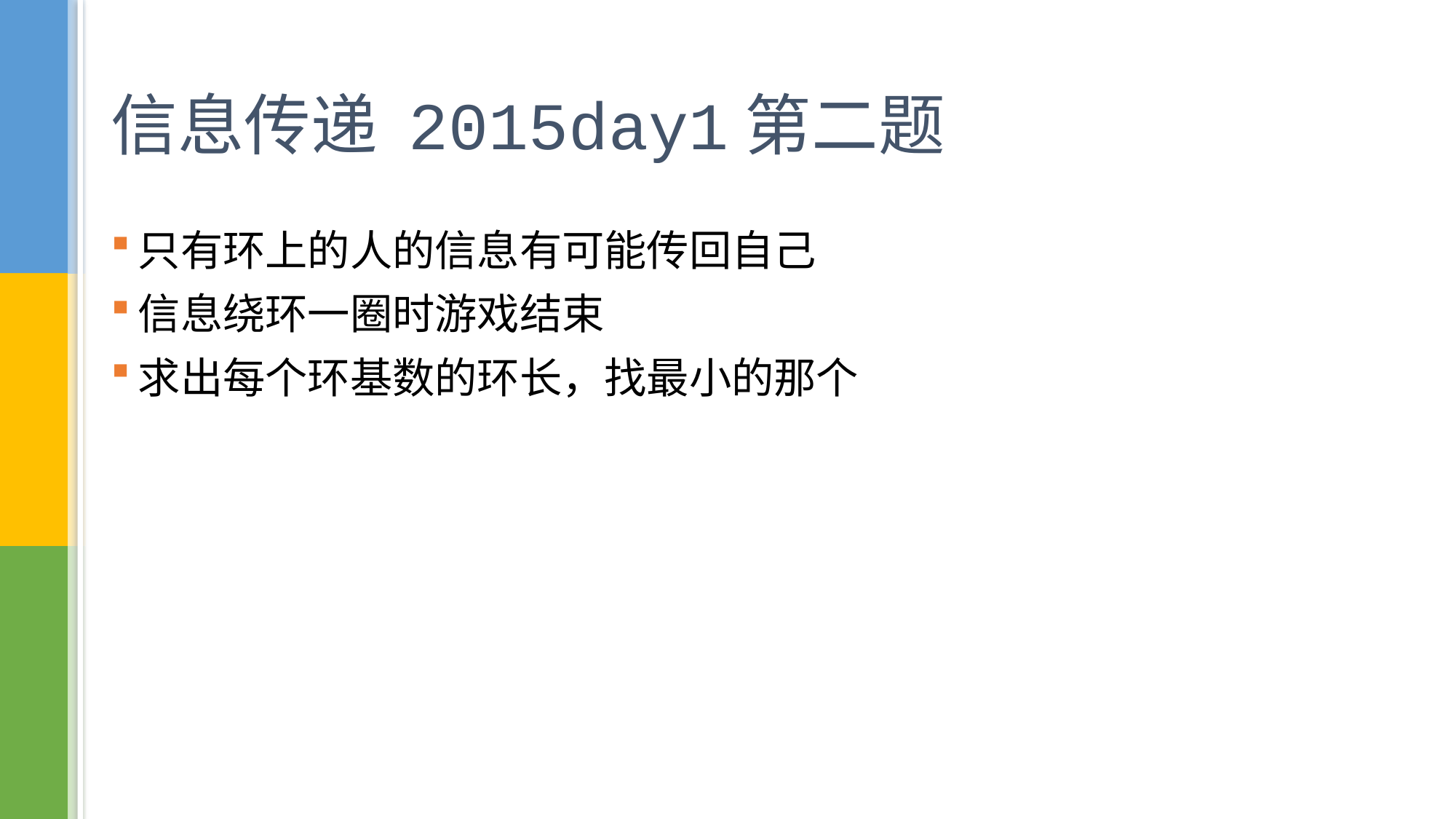

# 信息传递 2015day1第二题
只有环上的人的信息有可能传回自己
信息绕环一圈时游戏结束
求出每个环基数的环长，找最小的那个